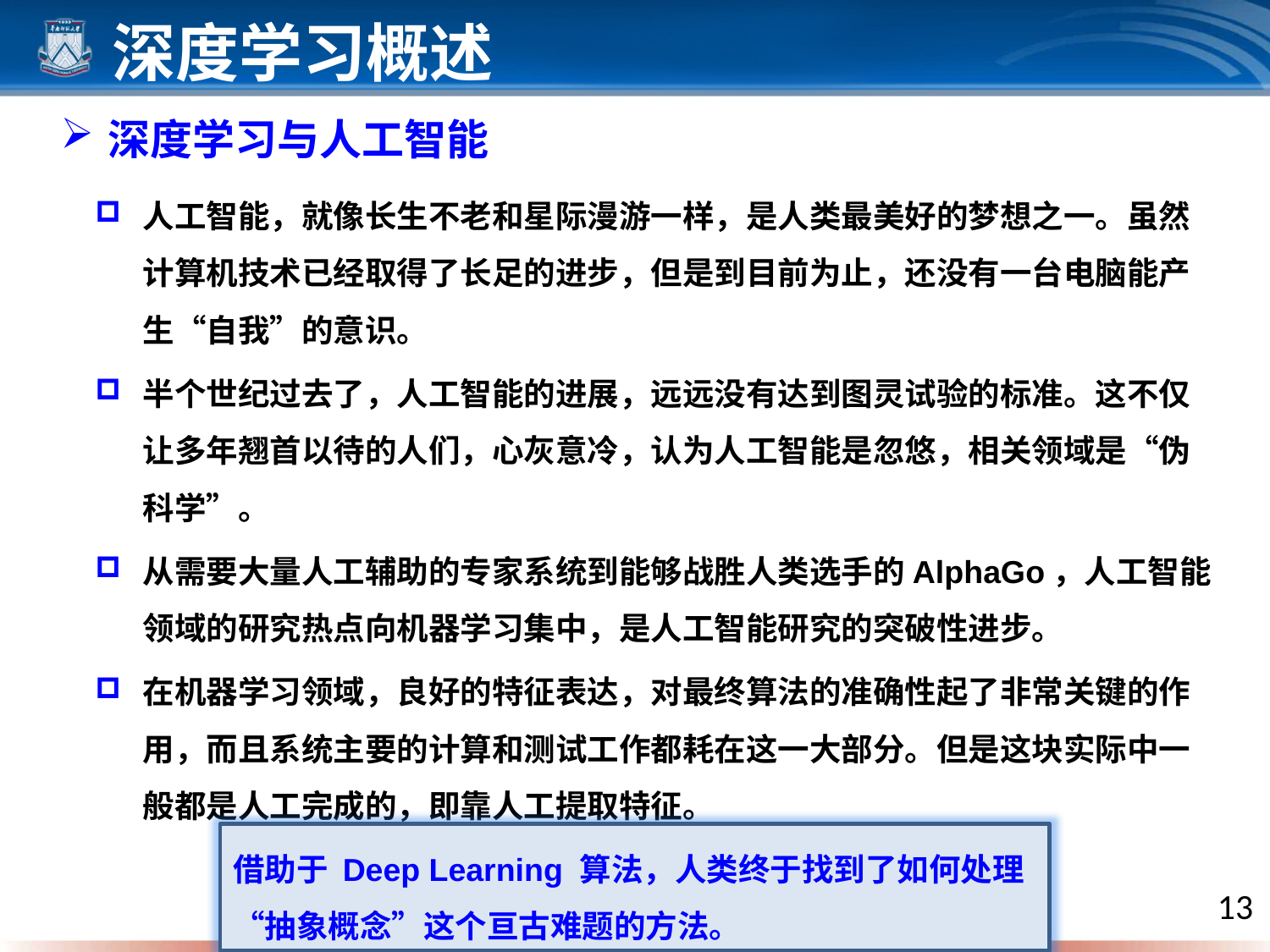

深度学习概述
深度学习与人工智能
人工智能，就像长生不老和星际漫游一样，是人类最美好的梦想之一。虽然计算机技术已经取得了长足的进步，但是到目前为止，还没有一台电脑能产生“自我”的意识。
半个世纪过去了，人工智能的进展，远远没有达到图灵试验的标准。这不仅让多年翘首以待的人们，心灰意冷，认为人工智能是忽悠，相关领域是“伪科学”。
从需要大量人工辅助的专家系统到能够战胜人类选手的AlphaGo，人工智能领域的研究热点向机器学习集中，是人工智能研究的突破性进步。
在机器学习领域，良好的特征表达，对最终算法的准确性起了非常关键的作用，而且系统主要的计算和测试工作都耗在这一大部分。但是这块实际中一般都是人工完成的，即靠人工提取特征。

借助于 Deep Learning 算法，人类终于找到了如何处理“抽象概念”这个亘古难题的方法。